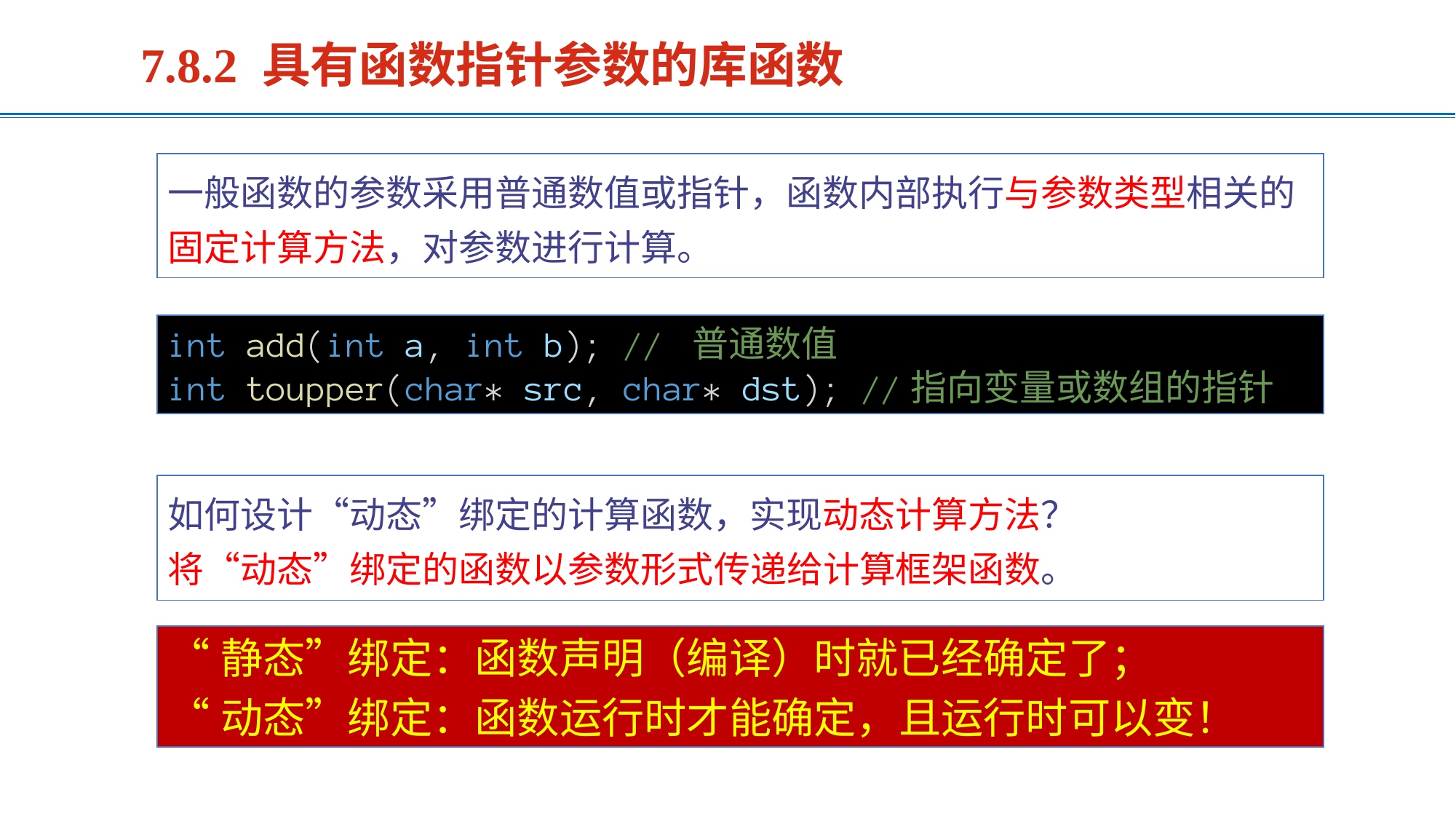

7.8.2 具有函数指针参数的库函数
一般函数的参数采用普通数值或指针，函数内部执行与参数类型相关的固定计算方法，对参数进行计算。

int add(int a, int b); // 普通数值
int toupper(char* src, char* dst); //指向变量或数组的指针
如何设计“动态”绑定的计算函数，实现动态计算方法？
将“动态”绑定的函数以参数形式传递给计算框架函数。
“静态”绑定：函数声明（编译）时就已经确定了；
“动态”绑定：函数运行时才能确定，且运行时可以变！